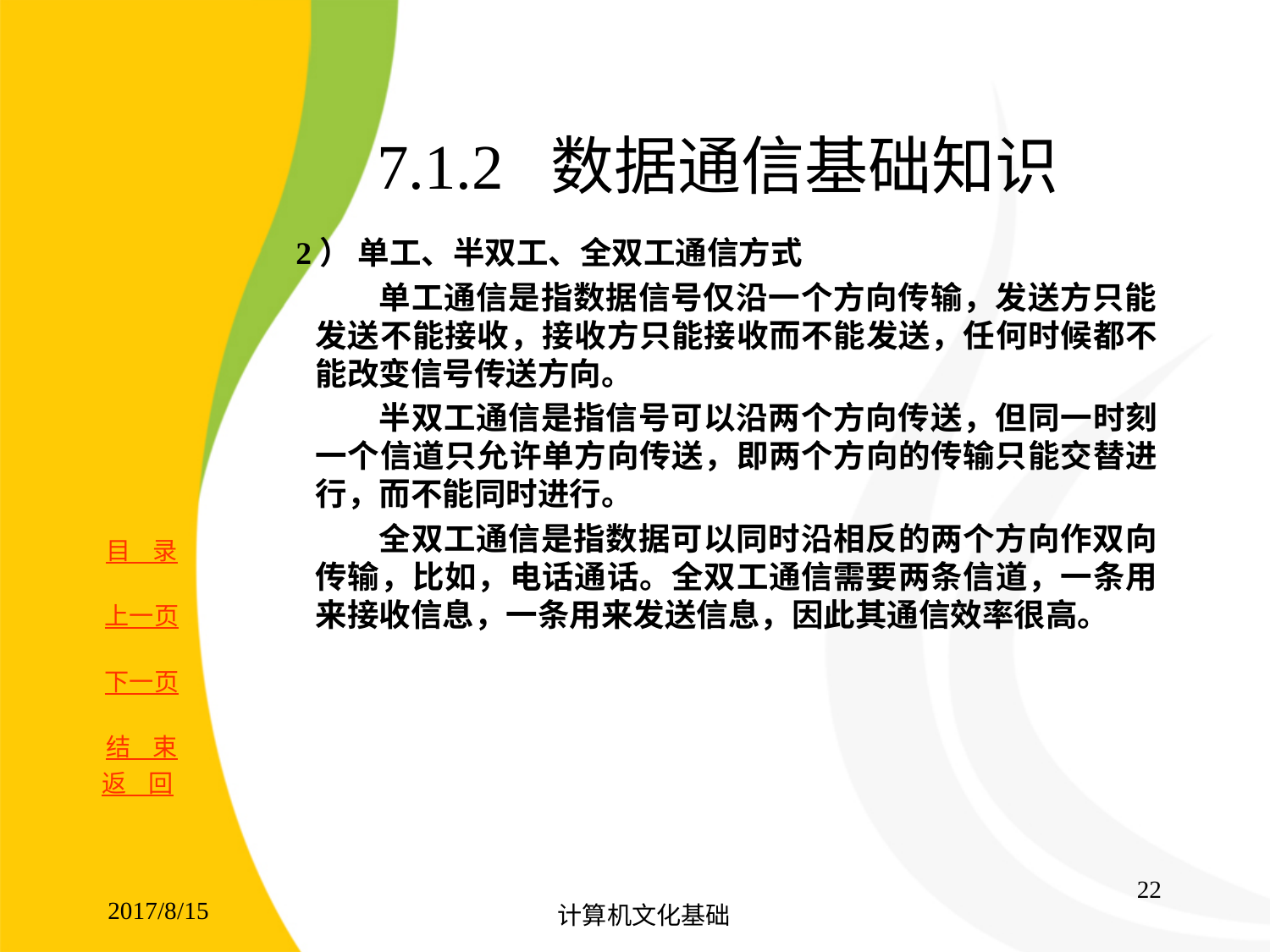

# 7.1.2  数据通信基础知识
    2） 单工、半双工、全双工通信方式
             单工通信是指数据信号仅沿一个方向传输，发送方只能发送不能接收，接收方只能接收而不能发送，任何时候都不能改变信号传送方向。
             半双工通信是指信号可以沿两个方向传送，但同一时刻一个信道只允许单方向传送，即两个方向的传输只能交替进行，而不能同时进行。
             全双工通信是指数据可以同时沿相反的两个方向作双向传输，比如，电话通话。全双工通信需要两条信道，一条用来接收信息，一条用来发送信息，因此其通信效率很高。
返    回
22
2017/8/15